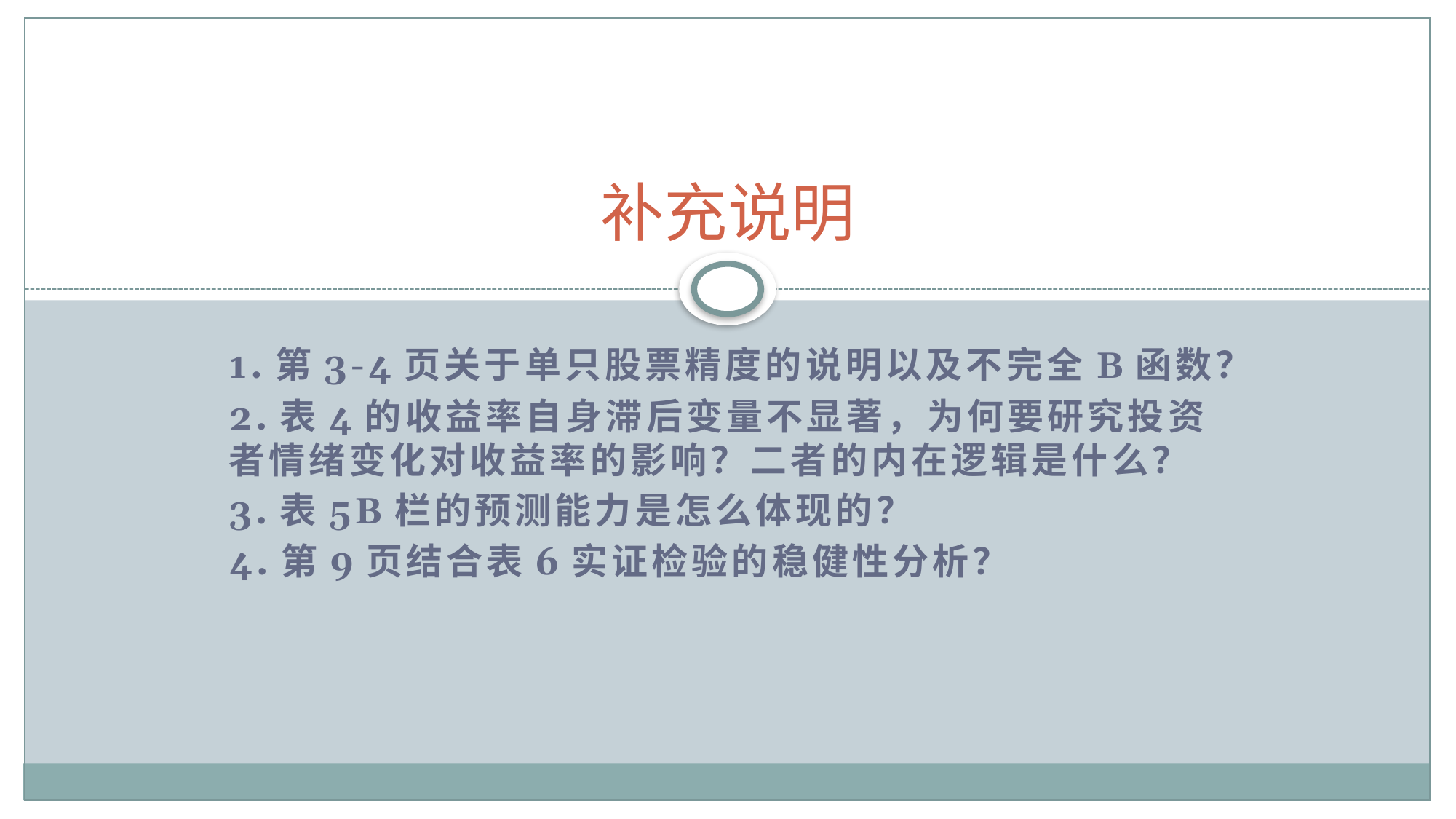

# 补充说明
1.第3-4页关于单只股票精度的说明以及不完全β函数？
2.表4的收益率自身滞后变量不显著，为何要研究投资者情绪变化对收益率的影响？二者的内在逻辑是什么？
3.表5B栏的预测能力是怎么体现的？
4.第9页结合表6实证检验的稳健性分析？